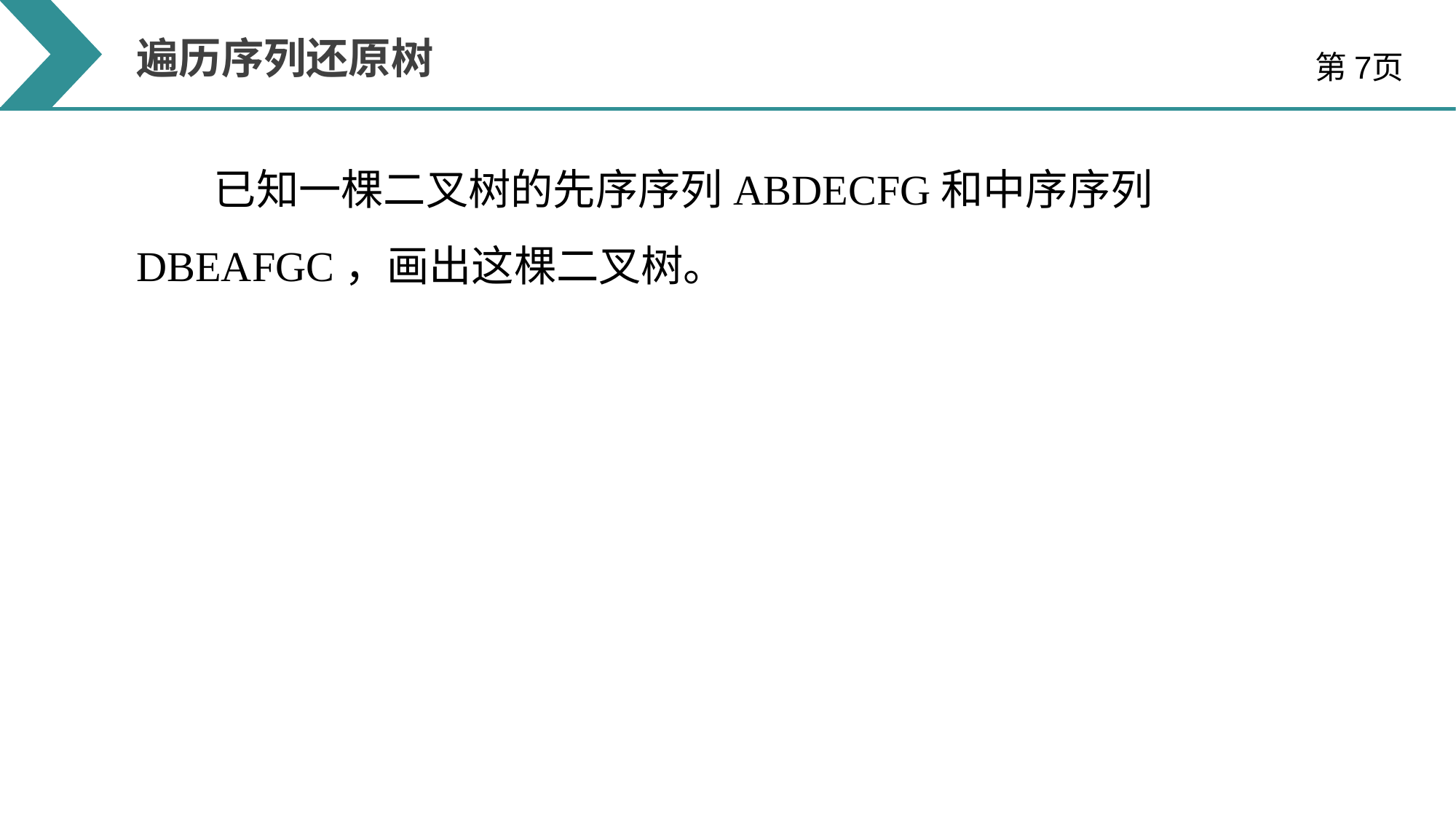

遍历序列还原树
第7页
已知一棵二叉树的先序序列ABDECFG和中序序列DBEAFGC，画出这棵二叉树。